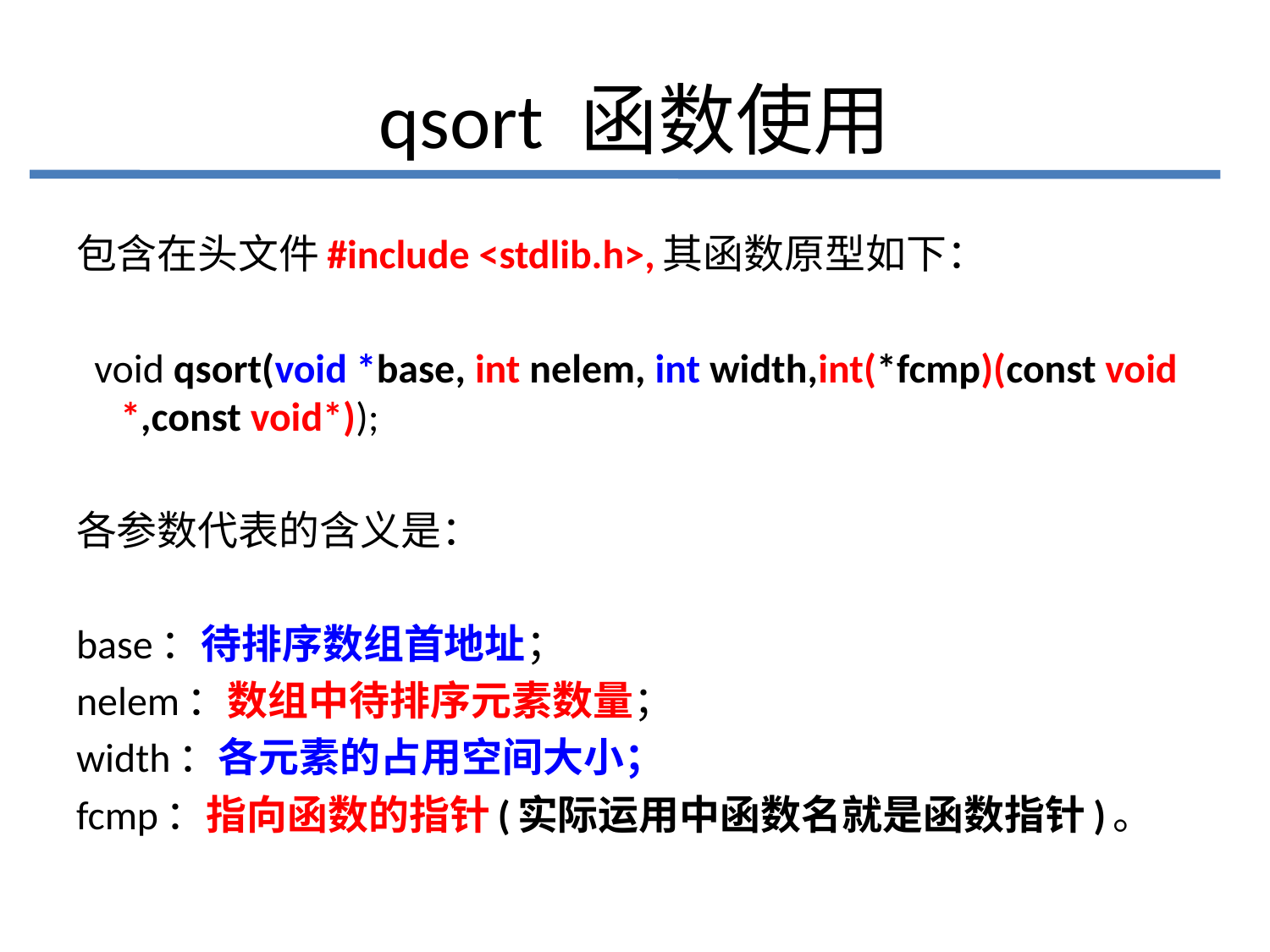

# qsort 函数使用
包含在头文件#include <stdlib.h>,其函数原型如下：

  void qsort(void *base, int nelem, int width,int(*fcmp)(const void *,const void*));

各参数代表的含义是：

base：待排序数组首地址；
nelem：数组中待排序元素数量；
width：各元素的占用空间大小；
fcmp：指向函数的指针(实际运用中函数名就是函数指针)。